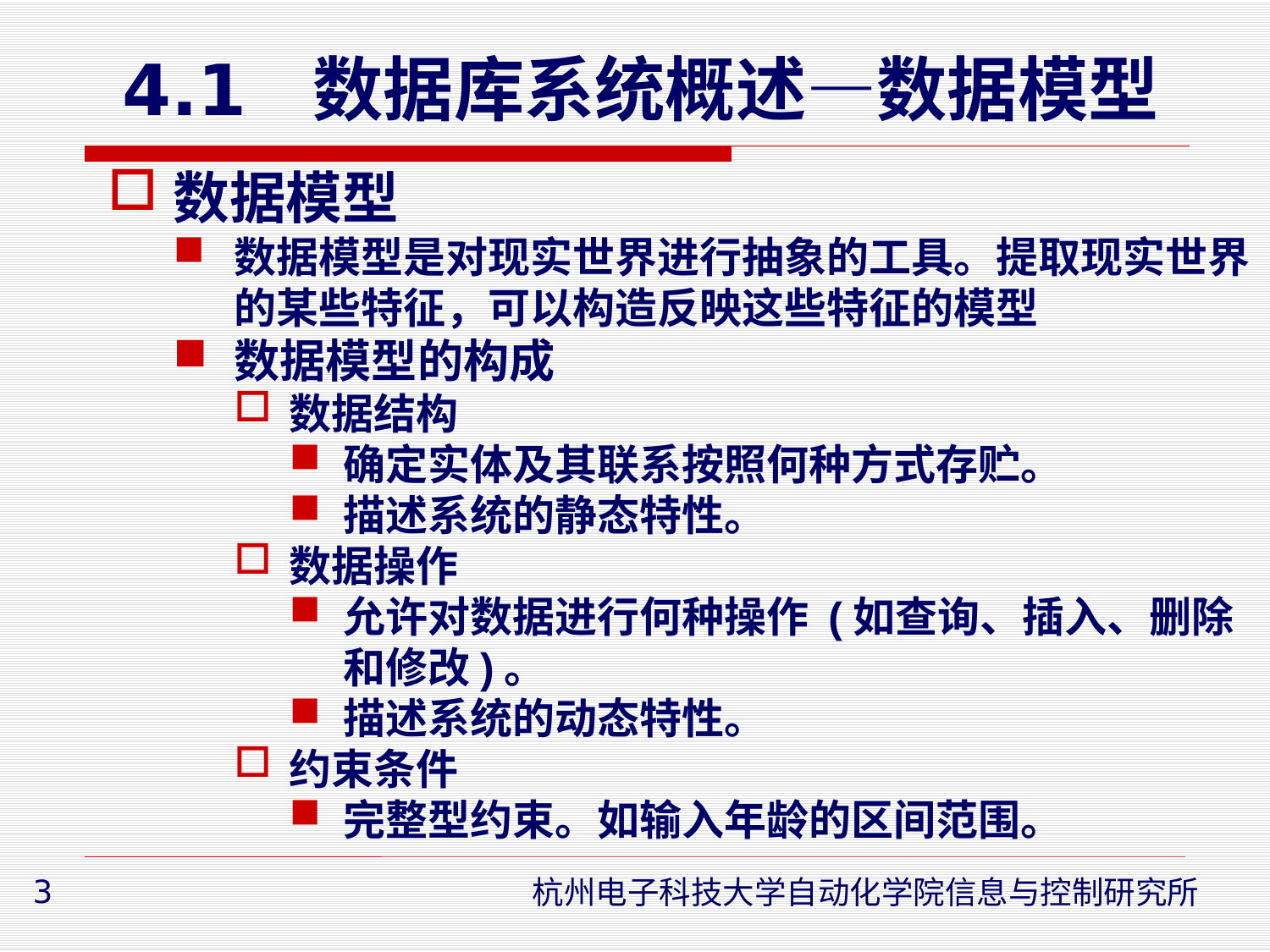

# 4.1  数据库系统概述—数据模型
数据模型
数据模型是对现实世界进行抽象的工具。提取现实世界的某些特征，可以构造反映这些特征的模型
数据模型的构成
数据结构
确定实体及其联系按照何种方式存贮。
描述系统的静态特性。
数据操作
允许对数据进行何种操作 (如查询、插入、删除和修改)。
描述系统的动态特性。
约束条件
完整型约束。如输入年龄的区间范围。